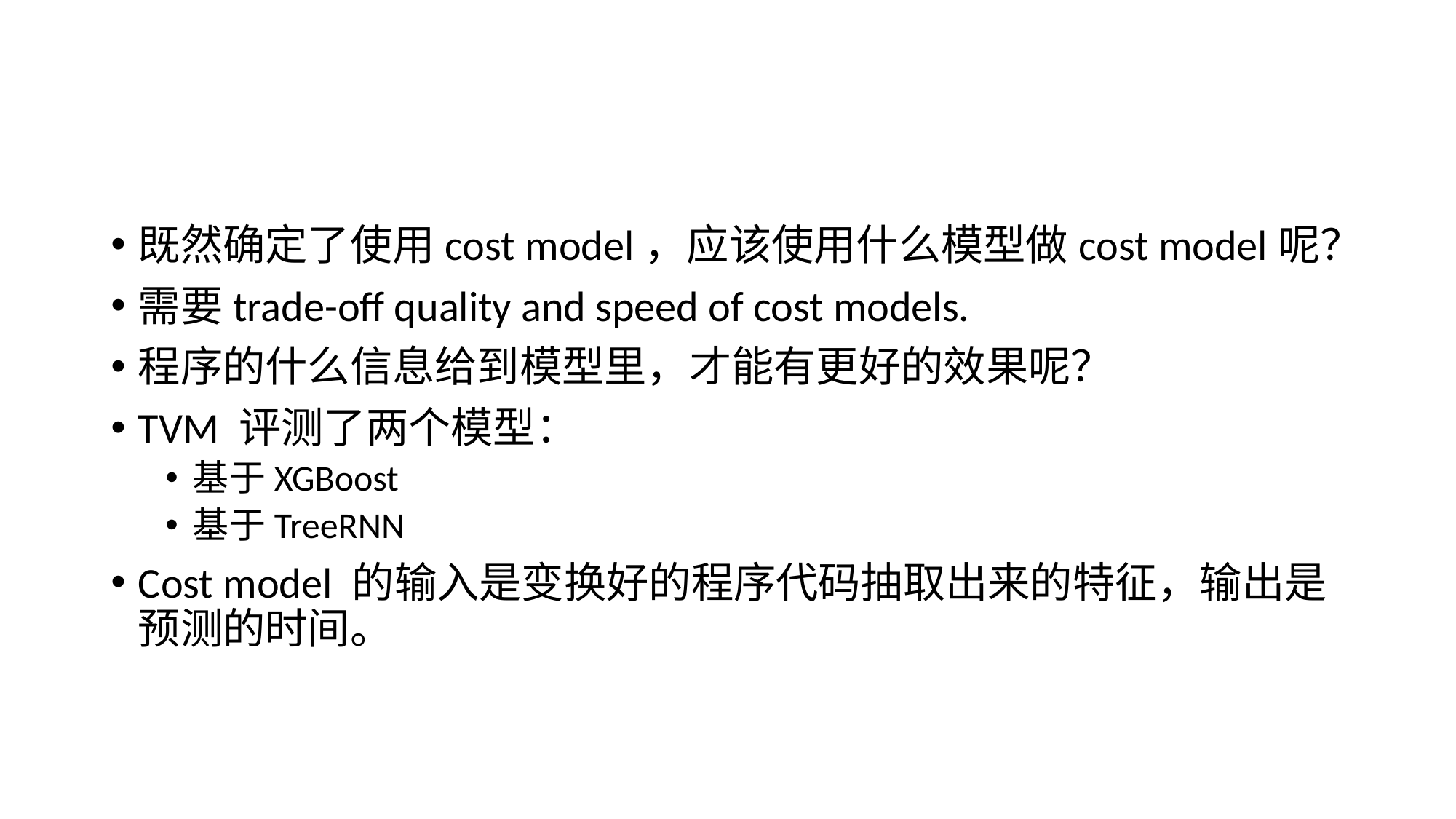

#
既然确定了使用cost model，应该使用什么模型做cost model呢？
需要trade-off quality and speed of cost models.
程序的什么信息给到模型里，才能有更好的效果呢？
TVM 评测了两个模型：
基于XGBoost
基于TreeRNN
Cost model 的输入是变换好的程序代码抽取出来的特征，输出是预测的时间。